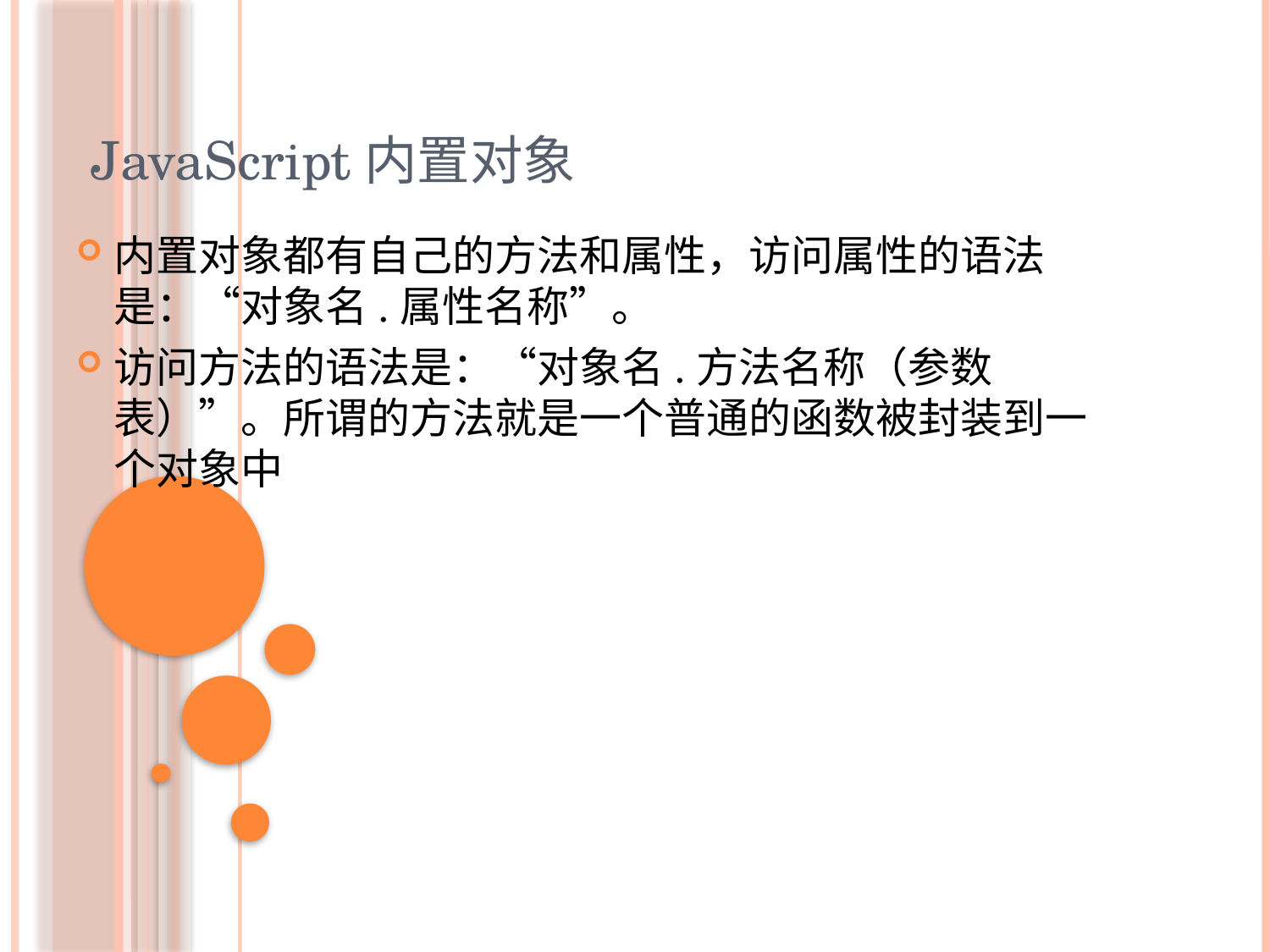

JavaScript内置对象
内置对象都有自己的方法和属性，访问属性的语法是：“对象名.属性名称”。
访问方法的语法是：“对象名.方法名称（参数表）”。所谓的方法就是一个普通的函数被封装到一个对象中